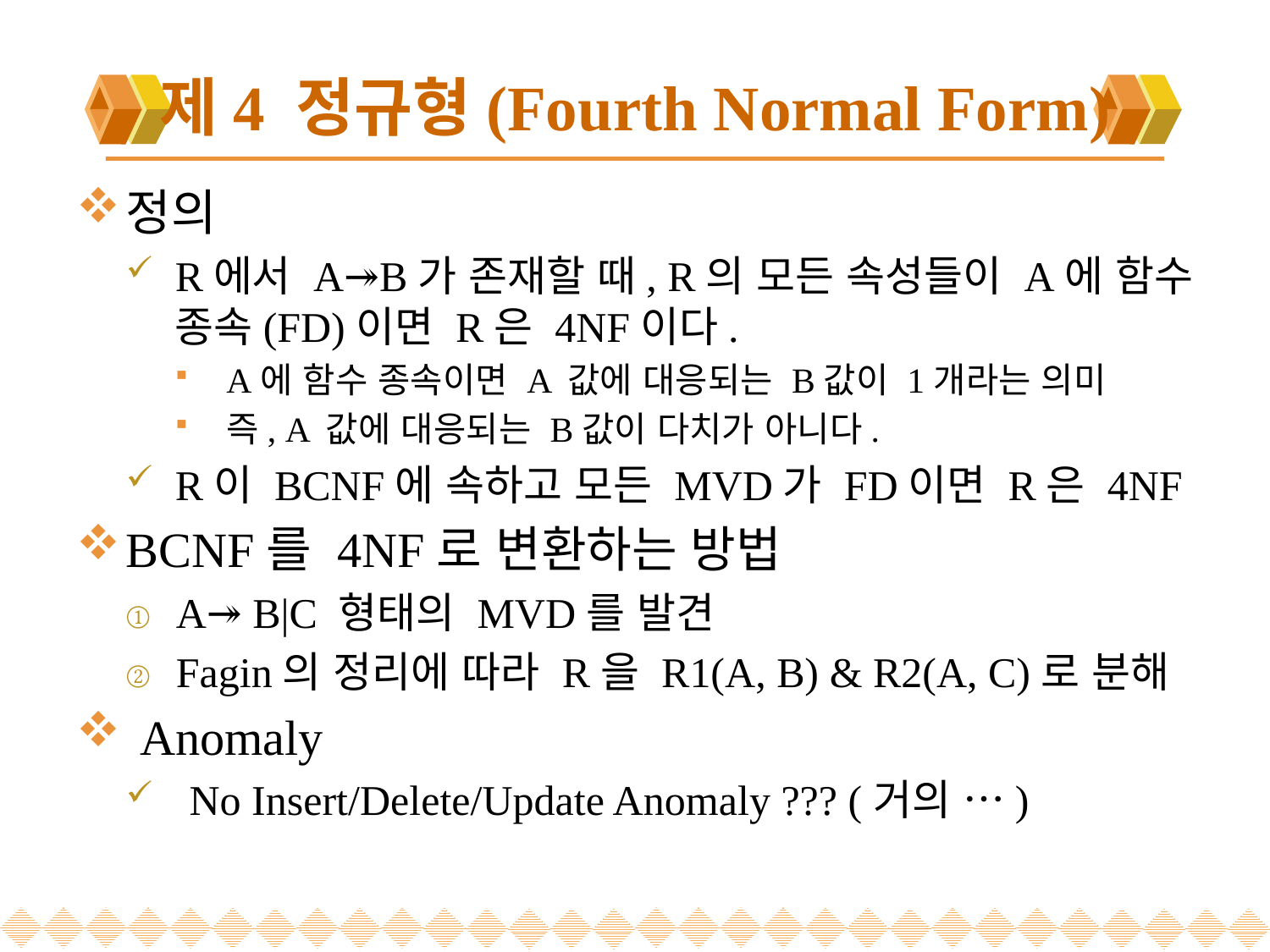

# 제4 정규형(Fourth Normal Form)
정의
R에서 A↠B가 존재할 때, R의 모든 속성들이 A에 함수 종속(FD)이면 R은 4NF이다.
A에 함수 종속이면 A 값에 대응되는 B값이 1개라는 의미
즉, A 값에 대응되는 B값이 다치가 아니다.
R이 BCNF에 속하고 모든 MVD가 FD이면 R은 4NF
BCNF를 4NF로 변환하는 방법
A↠ B|C 형태의 MVD를 발견
Fagin의 정리에 따라 R을 R1(A, B) & R2(A, C)로 분해
Anomaly
No Insert/Delete/Update Anomaly ??? (거의 …)